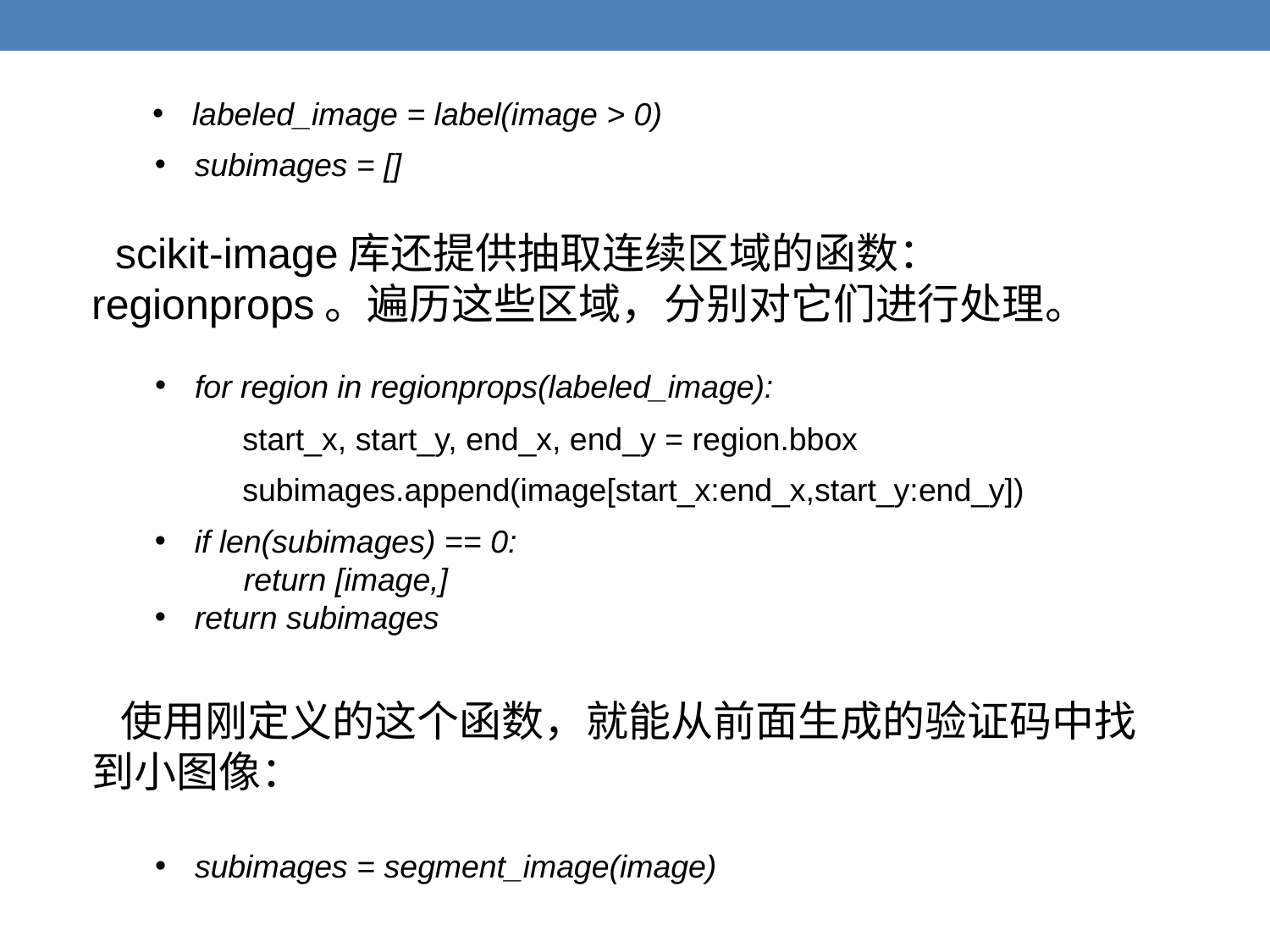

labeled_image = label(image > 0)
subimages = []
  scikit-image库还提供抽取连续区域的函数：regionprops。遍历这些区域，分别对它们进行处理。

for region in regionprops(labeled_image):
start_x, start_y, end_x, end_y = region.bbox
subimages.append(image[start_x:end_x,start_y:end_y])
if len(subimages) == 0:
          return [image,]
return subimages
  使用刚定义的这个函数，就能从前面生成的验证码中找到小图像：

subimages = segment_image(image)